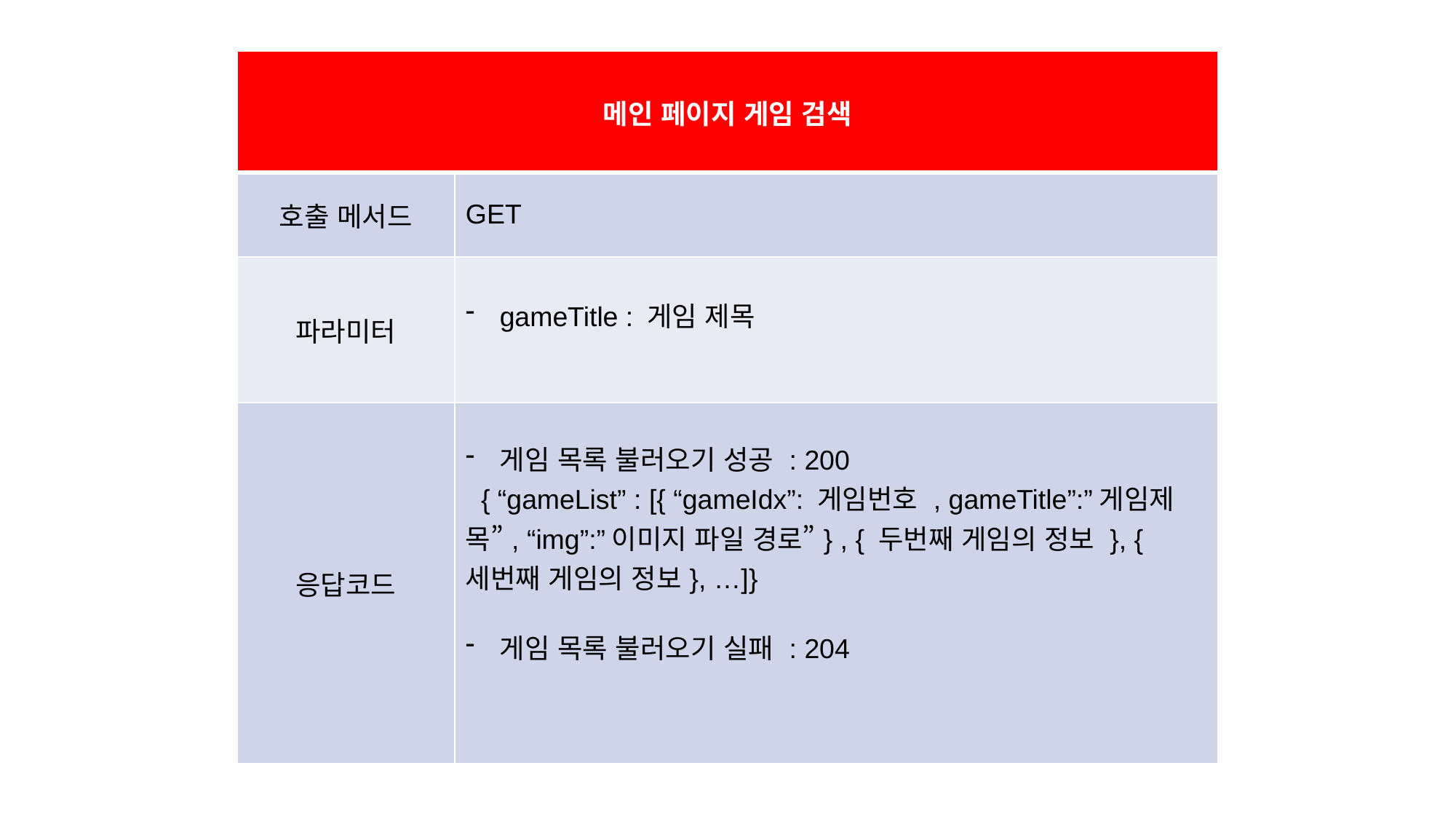

| 메인 페이지 게임 검색 |  |
| --- | --- |
| 호출 메서드 | GET |
| 파라미터 | gameTitle : 게임 제목 |
| 응답코드 | 게임 목록 불러오기 성공 : 200 { “gameList” : [{ “gameIdx”: 게임번호 , gameTitle”:”게임제목”, “img”:”이미지 파일 경로”} , { 두번째 게임의 정보 }, {세번째 게임의 정보}, …]} 게임 목록 불러오기 실패 : 204 |